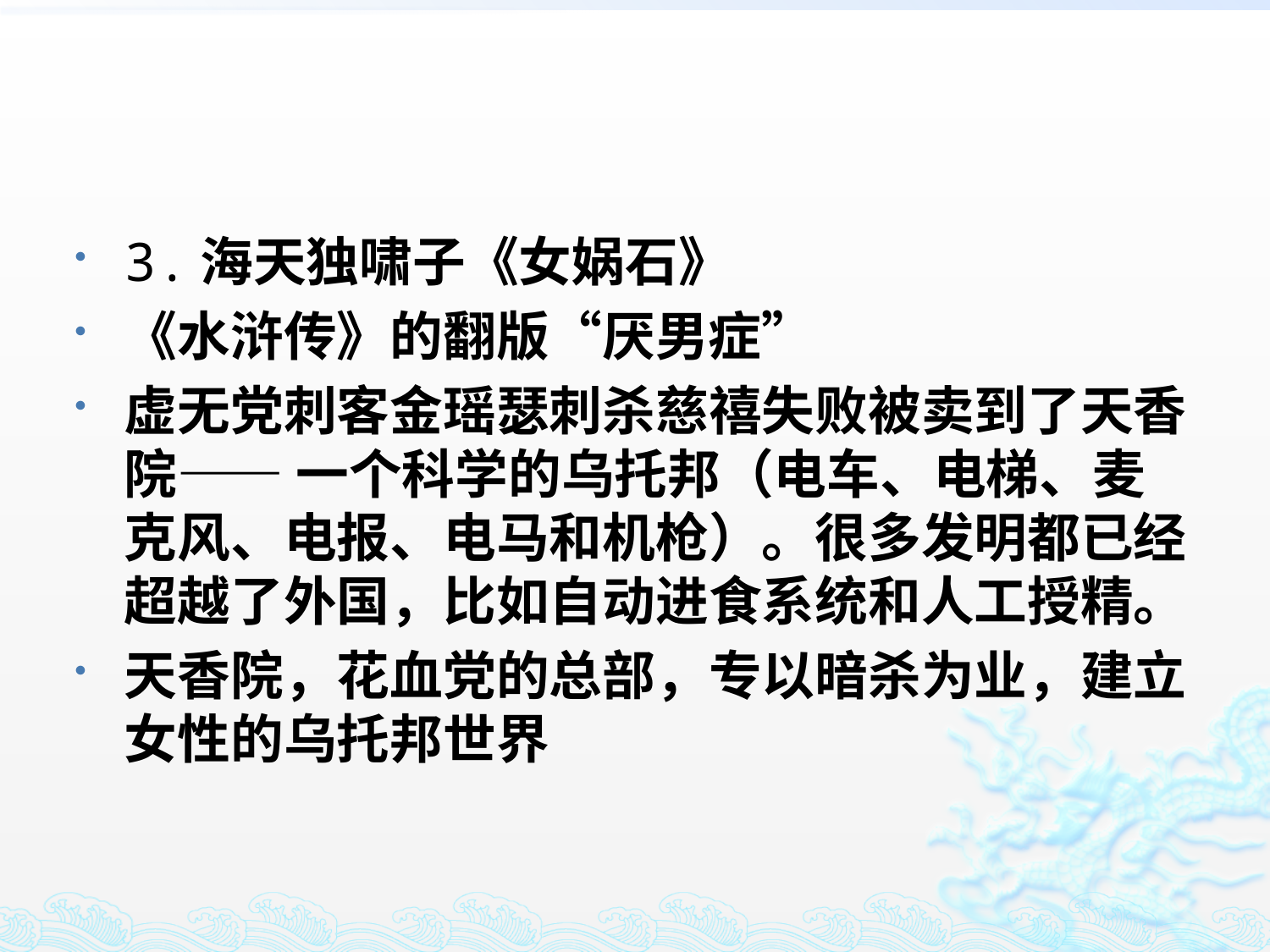

#
3.海天独啸子《女娲石》
《水浒传》的翻版“厌男症”
虚无党刺客金瑶瑟刺杀慈禧失败被卖到了天香院—— 一个科学的乌托邦（电车、电梯、麦克风、电报、电马和机枪）。很多发明都已经超越了外国，比如自动进食系统和人工授精。
天香院，花血党的总部，专以暗杀为业，建立女性的乌托邦世界